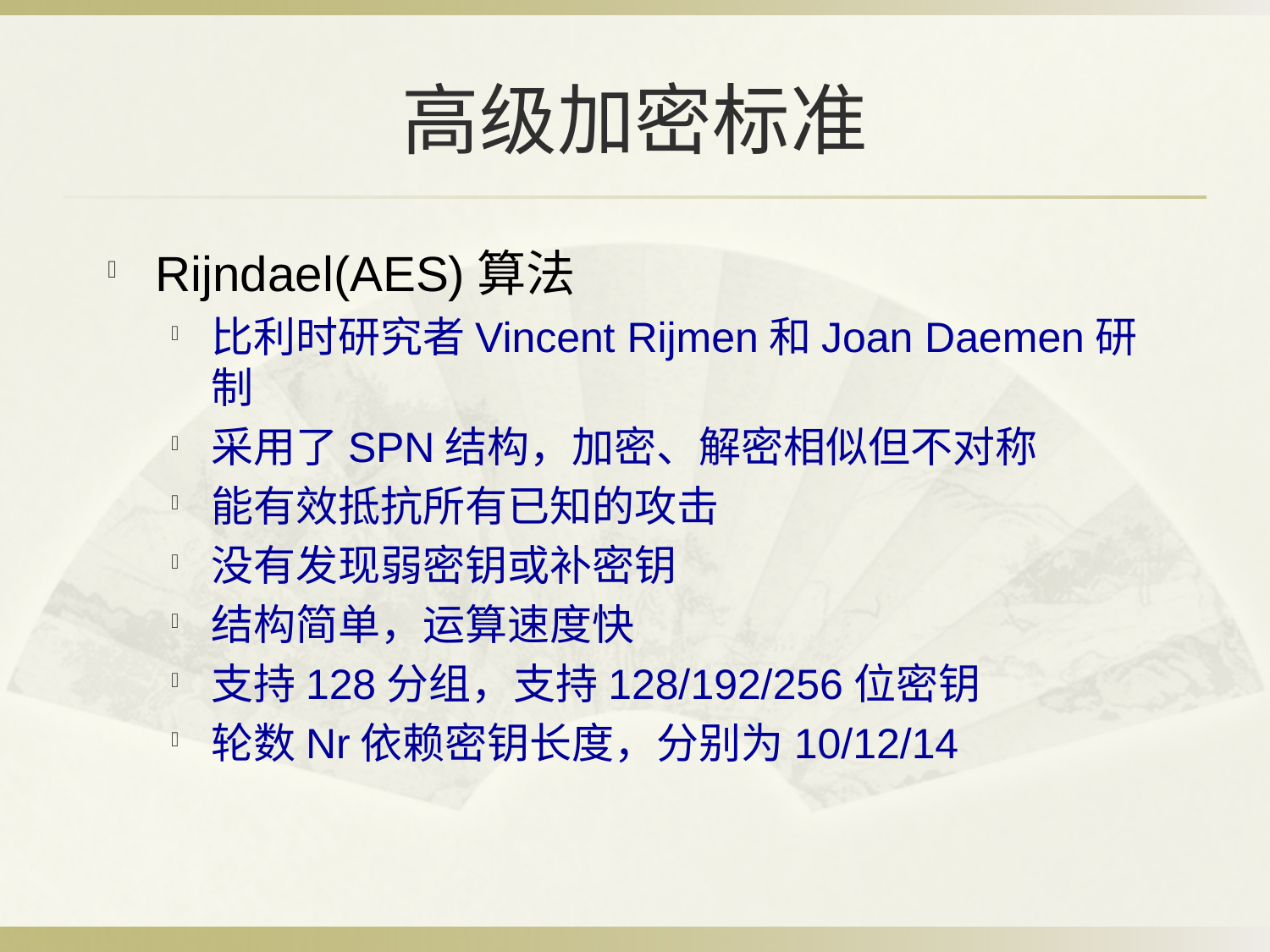

# 高级加密标准
Rijndael(AES)算法
比利时研究者Vincent Rijmen和Joan Daemen研制
采用了SPN结构，加密、解密相似但不对称
能有效抵抗所有已知的攻击
没有发现弱密钥或补密钥
结构简单，运算速度快
支持128分组，支持128/192/256位密钥
轮数Nr依赖密钥长度，分别为10/12/14